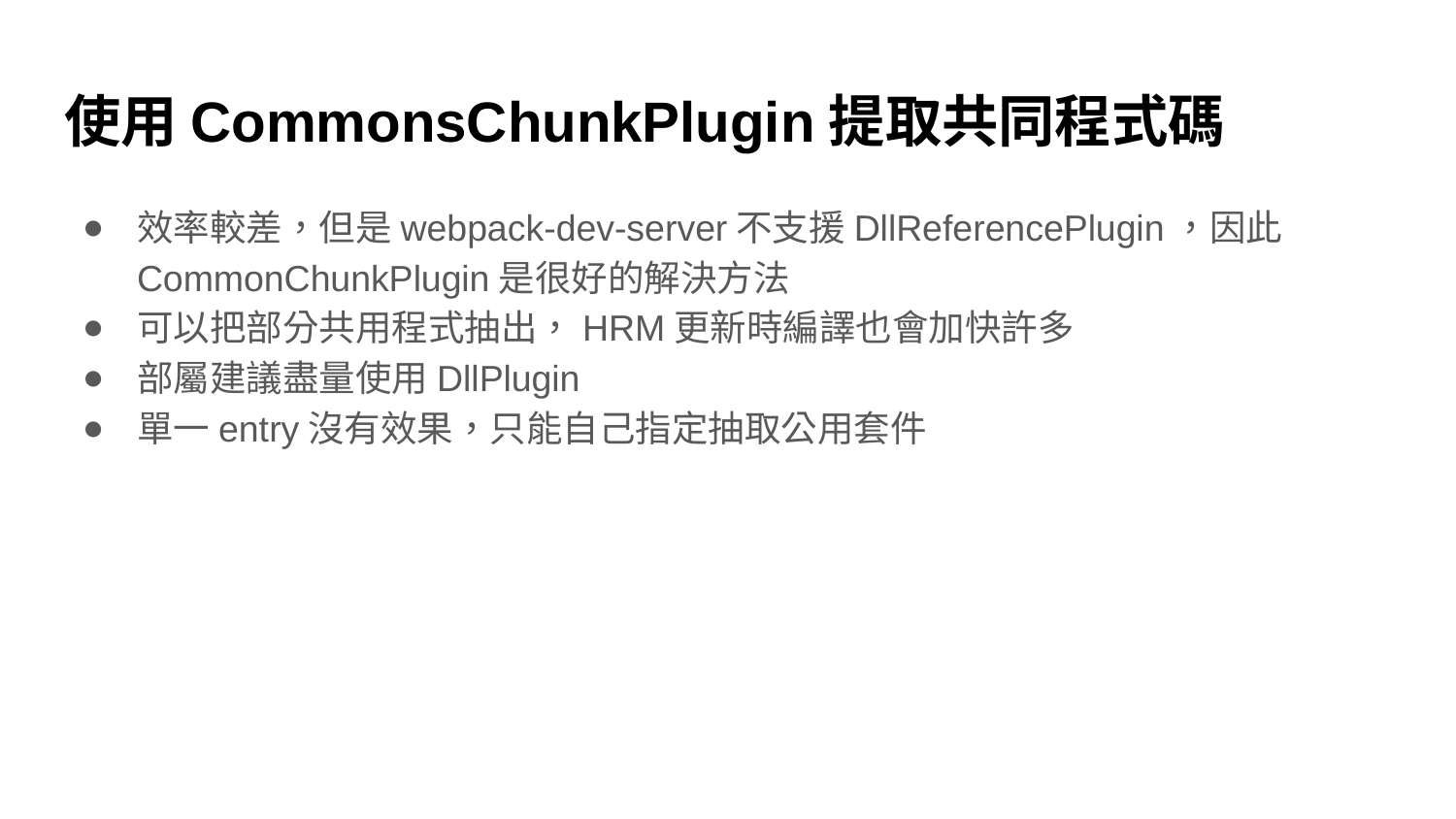

# 使用CommonsChunkPlugin提取共同程式碼

效率較差，但是webpack-dev-server不支援DllReferencePlugin，因此CommonChunkPlugin是很好的解決方法
可以把部分共用程式抽出，HRM更新時編譯也會加快許多
部屬建議盡量使用DllPlugin
單一entry沒有效果，只能自己指定抽取公用套件